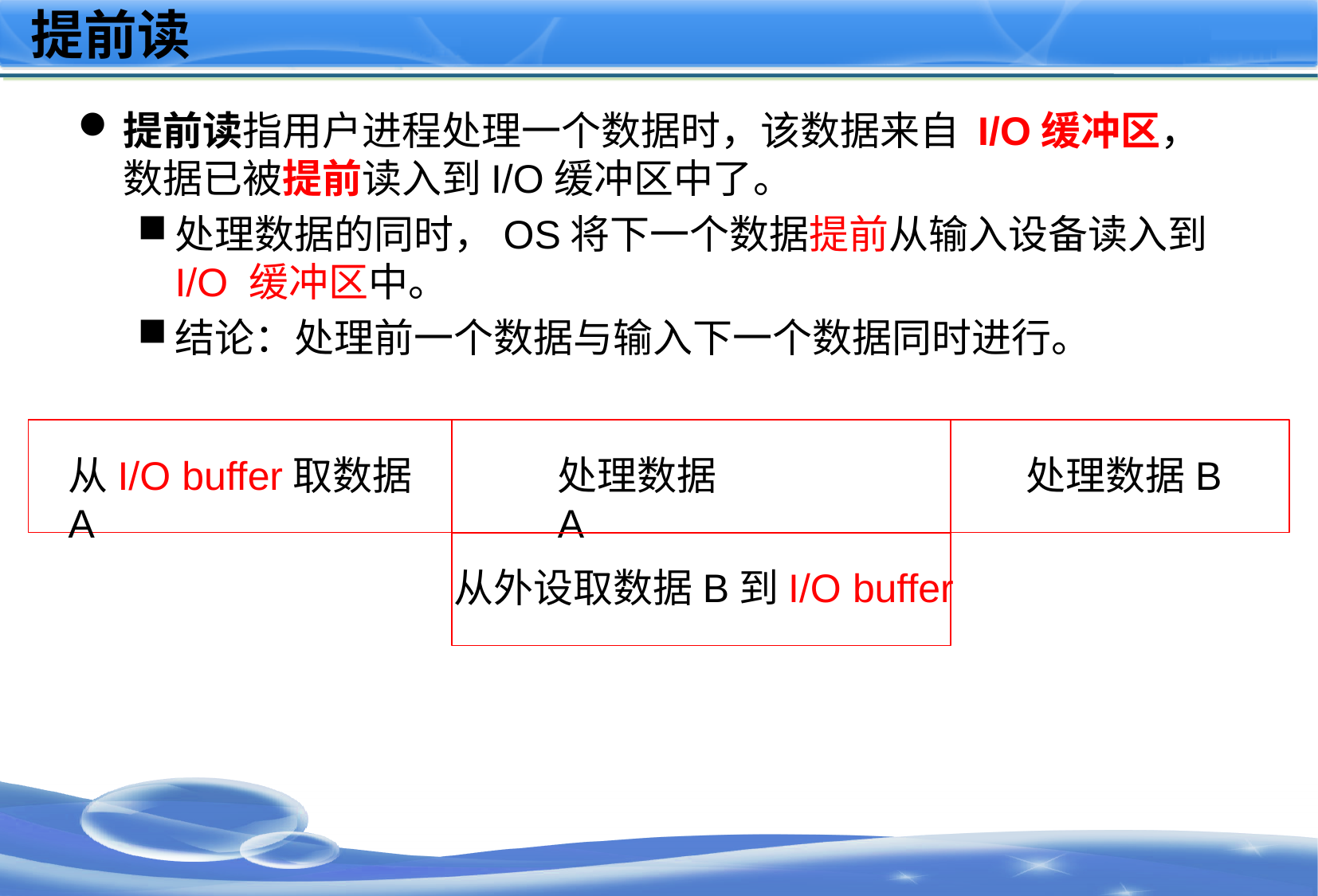

# 提前读
提前读指用户进程处理一个数据时，该数据来自 I/O缓冲区，数据已被提前读入到I/O缓冲区中了。
处理数据的同时，OS将下一个数据提前从输入设备读入到I/O 缓冲区中。
结论：处理前一个数据与输入下一个数据同时进行。

从I/O buffer取数据A

处理数据A

处理数据B

从外设取数据B到I/O buffer